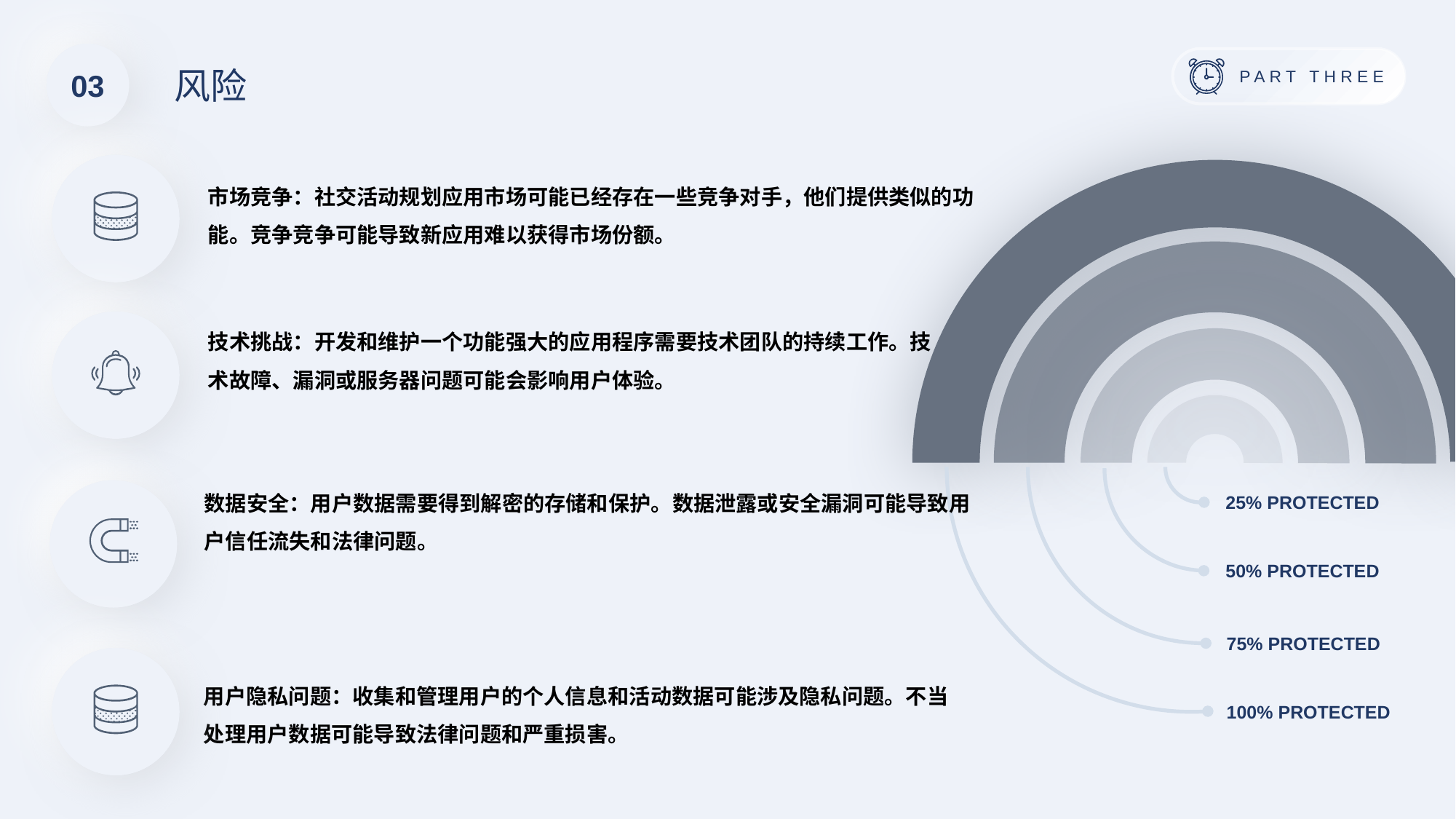

03
风险

市场竞争：社交活动规划应用市场可能已经存在一些竞争对手，他们提供类似的功能。竞争竞争可能导致新应用难以获得市场份额。

技术挑战：开发和维护一个功能强大的应用程序需要技术团队的持续工作。技术故障、漏洞或服务器问题可能会影响用户体验。

数据安全：用户数据需要得到解密的存储和保护。数据泄露或安全漏洞可能导致用户信任流失和法律问题。

25% PROTECTED
50% PROTECTED
75% PROTECTED

用户隐私问题：收集和管理用户的个人信息和活动数据可能涉及隐私问题。不当处理用户数据可能导致法律问题和严重损害。
100% PROTECTED